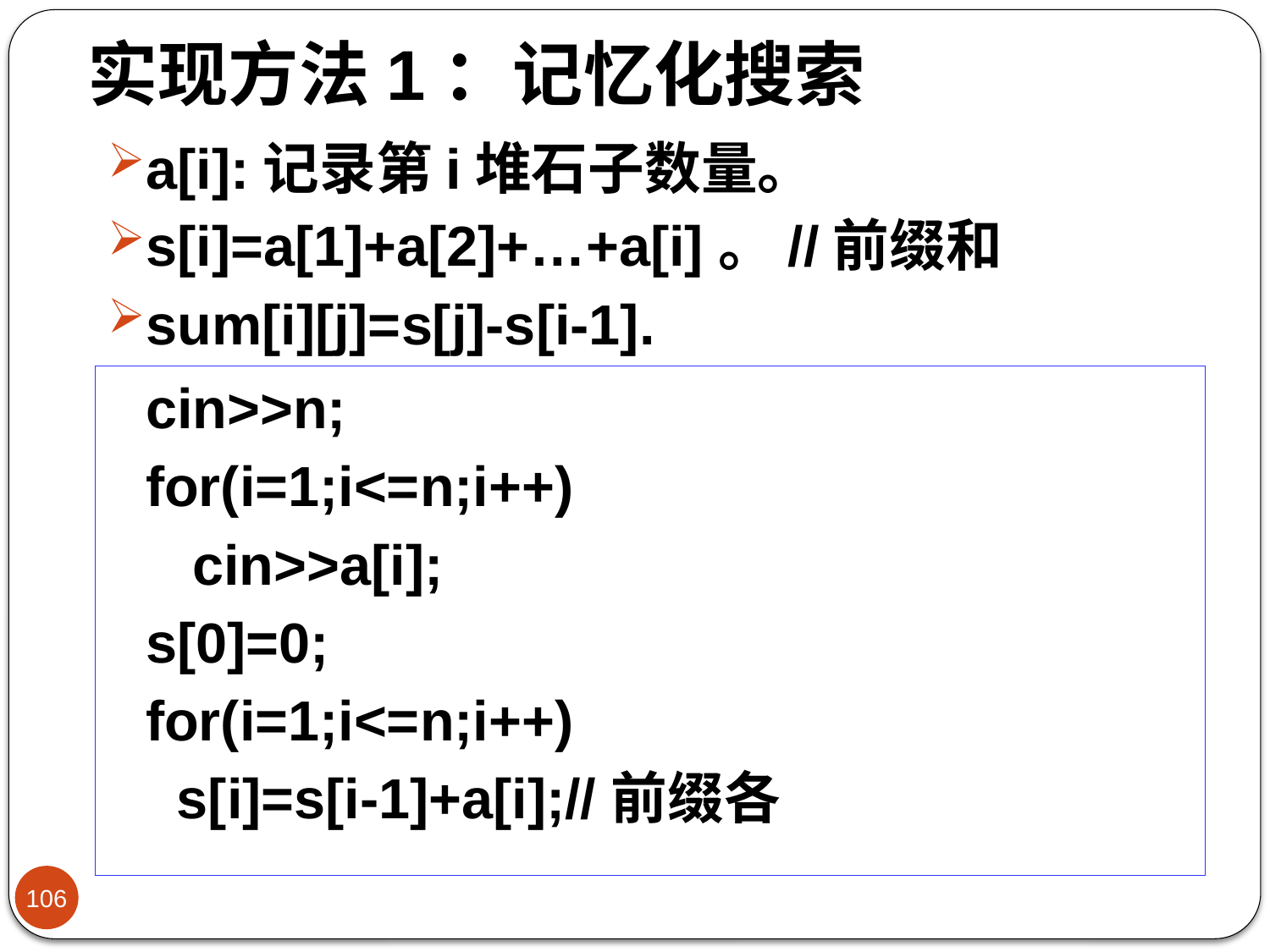

# 实现方法1：记忆化搜索
a[i]:记录第i堆石子数量。
s[i]=a[1]+a[2]+…+a[i]。//前缀和
sum[i][j]=s[j]-s[i-1].
	cin>>n;
	for(i=1;i<=n;i++)
	   cin>>a[i];
	s[0]=0;
	for(i=1;i<=n;i++)
	  s[i]=s[i-1]+a[i];//前缀各
106